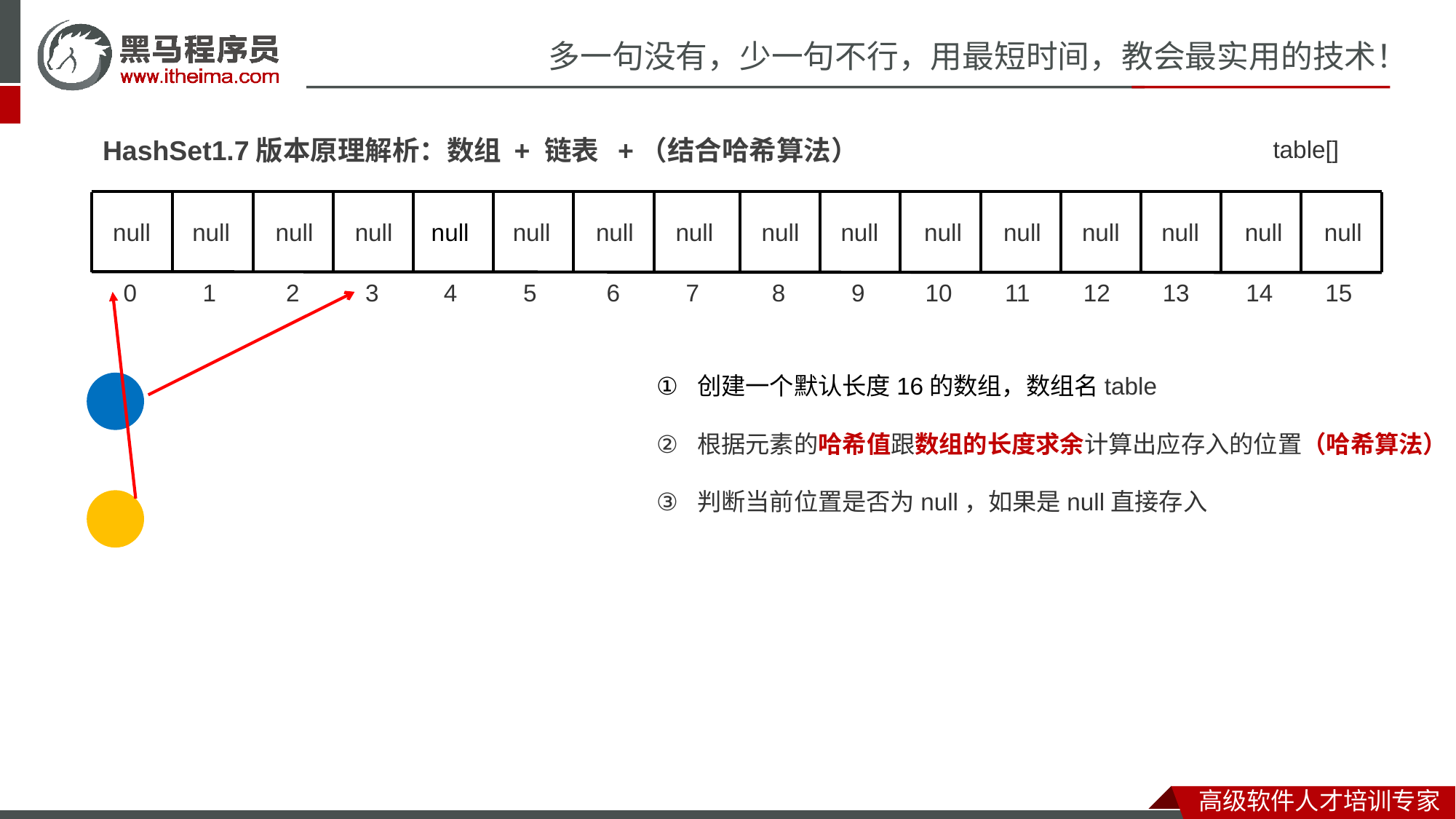

HashSet1.7版本原理解析：数组 + 链表  +（结合哈希算法）
table[]
null
null
null
null
null
null
null
null
null
null
null
null
null
null
null
null
0
1
2
3
4
5
6
7
8
9
10
11
12
13
14
15
创建一个默认长度16的数组，数组名table
根据元素的哈希值跟数组的长度求余计算出应存入的位置（哈希算法）
判断当前位置是否为null，如果是null直接存入